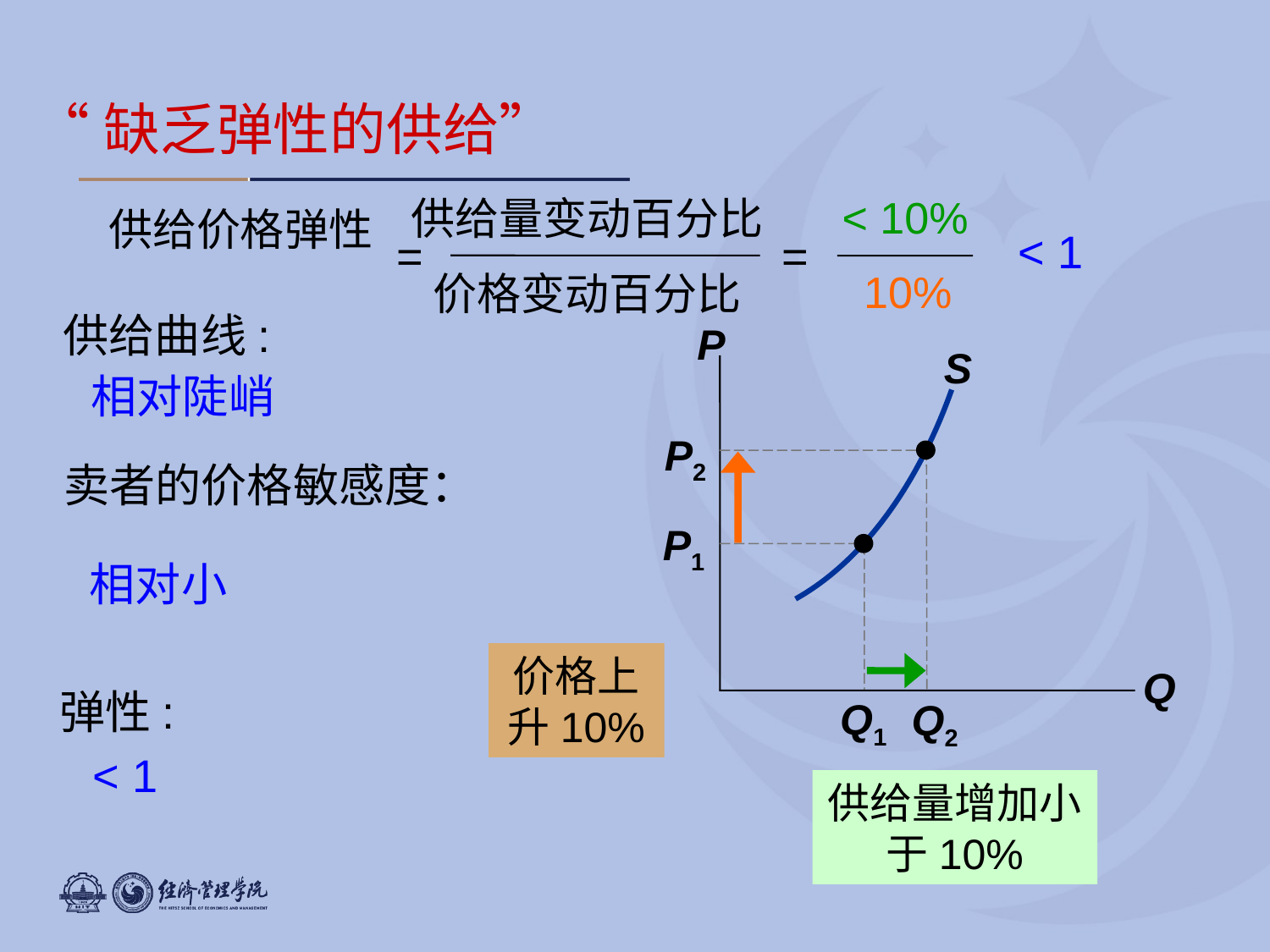

0
“缺乏弹性的供给”

S
< 10%
供给量变动百分比
价格变动百分比
供给价格弹性
=
=

< 1
10%
供给曲线:
P

Q
相对陡峭
P2

卖者的价格敏感度：

Q2

P1

相对小

价格上升10%
弹性:
Q1
< 1
供给量增加小于10%